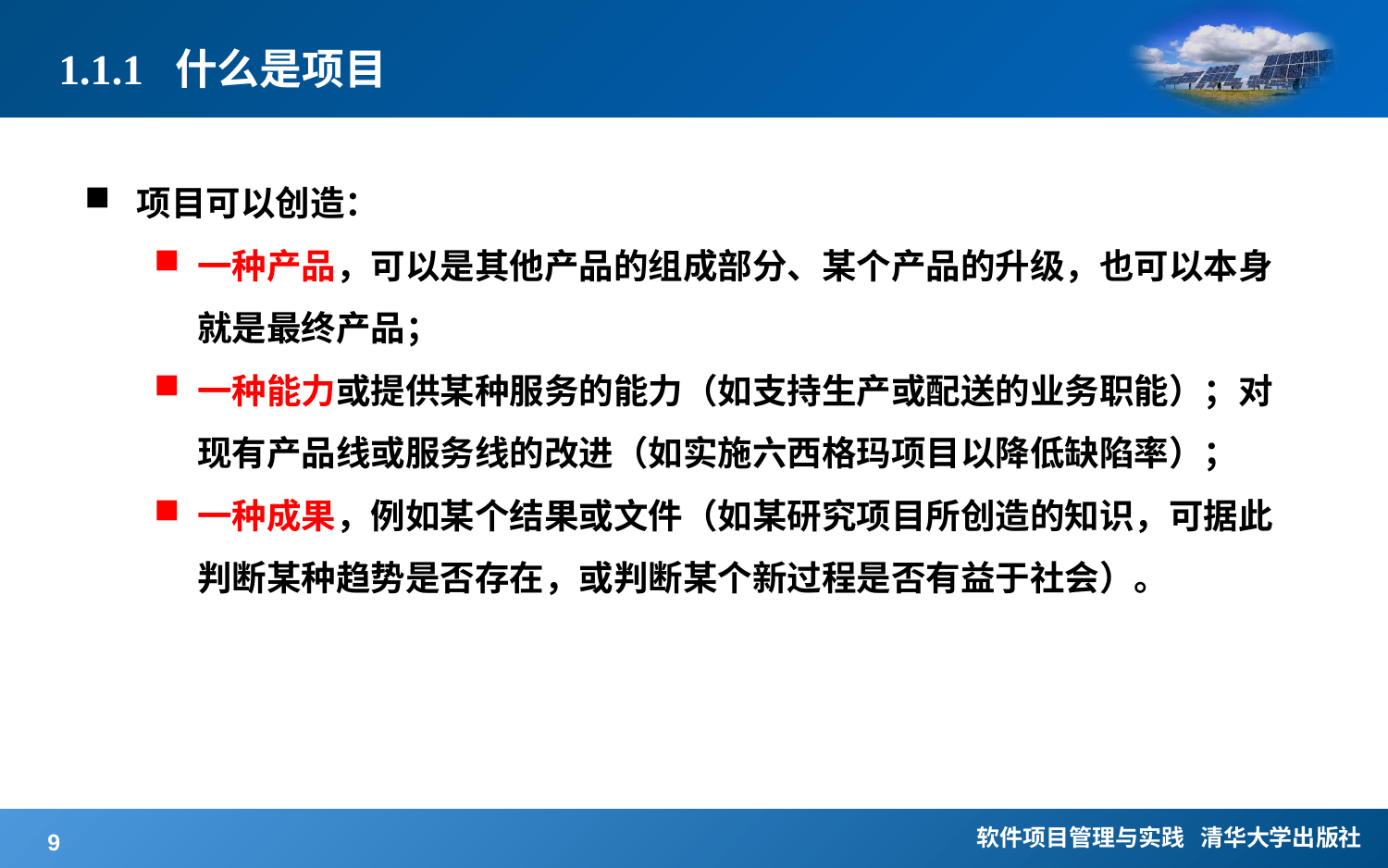

# 1.1.1  什么是项目
项目可以创造：
一种产品，可以是其他产品的组成部分、某个产品的升级，也可以本身就是最终产品；
一种能力或提供某种服务的能力（如支持生产或配送的业务职能）；对现有产品线或服务线的改进（如实施六西格玛项目以降低缺陷率）；
一种成果，例如某个结果或文件（如某研究项目所创造的知识，可据此判断某种趋势是否存在，或判断某个新过程是否有益于社会）。